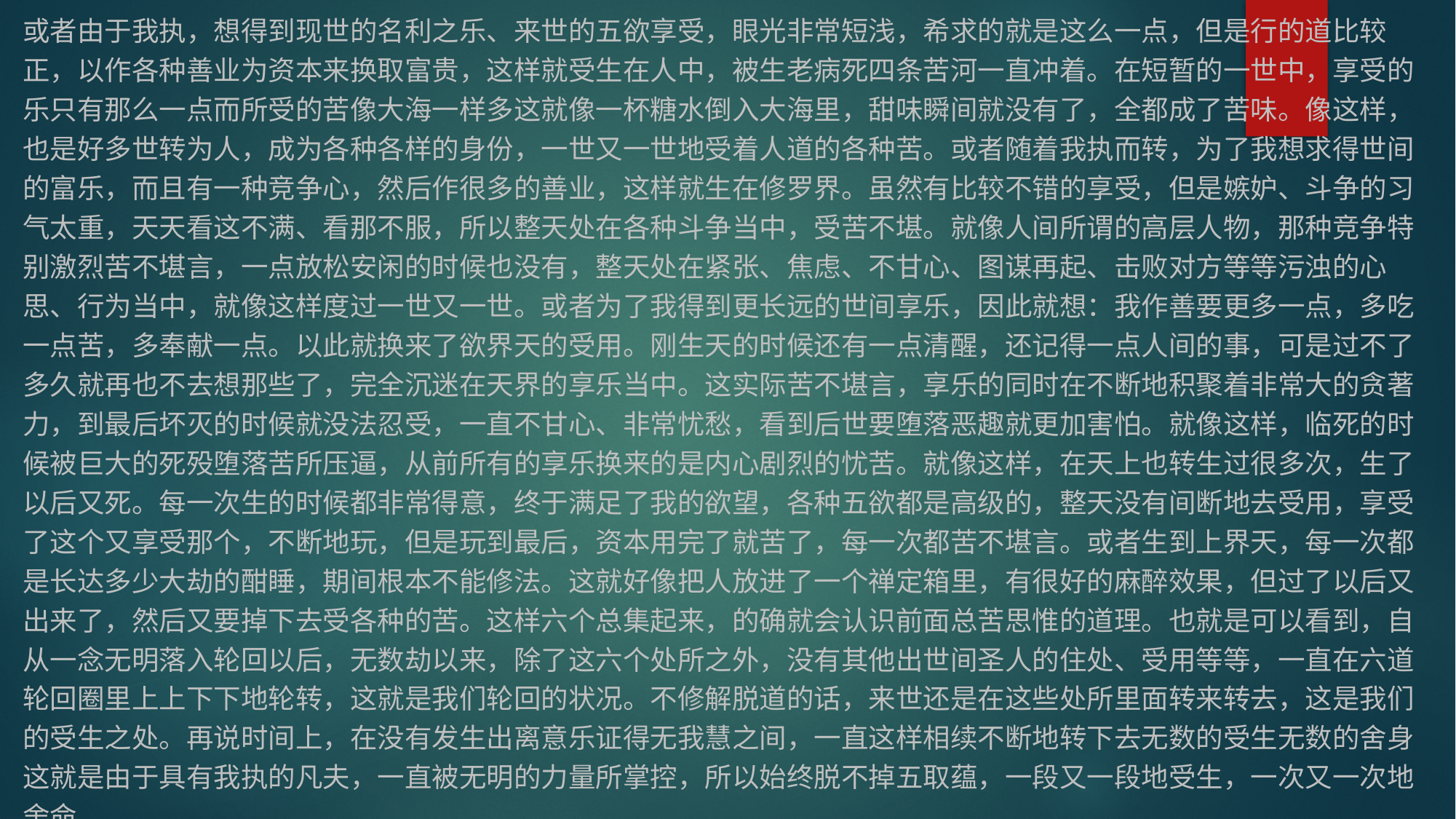

或者由于我执，想得到现世的名利之乐、来世的五欲享受，眼光非常短浅，希求的就是这么一点，但是行的道比较正，以作各种善业为资本来换取富贵，这样就受生在人中，被生老病死四条苦河一直冲着。在短暂的一世中，享受的乐只有那么一点而所受的苦像大海一样多这就像一杯糖水倒入大海里，甜味瞬间就没有了，全都成了苦味。像这样，也是好多世转为人，成为各种各样的身份，一世又一世地受着人道的各种苦。或者随着我执而转，为了我想求得世间的富乐，而且有一种竞争心，然后作很多的善业，这样就生在修罗界。虽然有比较不错的享受，但是嫉妒、斗争的习气太重，天天看这不满、看那不服，所以整天处在各种斗争当中，受苦不堪。就像人间所谓的高层人物，那种竞争特别激烈苦不堪言，一点放松安闲的时候也没有，整天处在紧张、焦虑、不甘心、图谋再起、击败对方等等污浊的心思、行为当中，就像这样度过一世又一世。或者为了我得到更长远的世间享乐，因此就想：我作善要更多一点，多吃一点苦，多奉献一点。以此就换来了欲界天的受用。刚生天的时候还有一点清醒，还记得一点人间的事，可是过不了多久就再也不去想那些了，完全沉迷在天界的享乐当中。这实际苦不堪言，享乐的同时在不断地积聚着非常大的贪著力，到最后坏灭的时候就没法忍受，一直不甘心、非常忧愁，看到后世要堕落恶趣就更加害怕。就像这样，临死的时候被巨大的死殁堕落苦所压逼，从前所有的享乐换来的是内心剧烈的忧苦。就像这样，在天上也转生过很多次，生了以后又死。每一次生的时候都非常得意，终于满足了我的欲望，各种五欲都是高级的，整天没有间断地去受用，享受了这个又享受那个，不断地玩，但是玩到最后，资本用完了就苦了，每一次都苦不堪言。或者生到上界天，每一次都是长达多少大劫的酣睡，期间根本不能修法。这就好像把人放进了一个禅定箱里，有很好的麻醉效果，但过了以后又出来了，然后又要掉下去受各种的苦。这样六个总集起来，的确就会认识前面总苦思惟的道理。也就是可以看到，自从一念无明落入轮回以后，无数劫以来，除了这六个处所之外，没有其他出世间圣人的住处、受用等等，一直在六道轮回圈里上上下下地轮转，这就是我们轮回的状况。不修解脱道的话，来世还是在这些处所里面转来转去，这是我们的受生之处。再说时间上，在没有发生出离意乐证得无我慧之间，一直这样相续不断地转下去无数的受生无数的舍身这就是由于具有我执的凡夫，一直被无明的力量所掌控，所以始终脱不掉五取蕴，一段又一段地受生，一次又一次地舍命。

像这样，综合起来就知道，在轮回中受的苦，比如在地狱里喝的烊铜水超过了四大海；在饿鬼里面饥渴、受煎熬、内心忧戚，那种血泪也是超过了四大洋；每一次因为争夺而丧失的头颅堆起来超过须弥山；做小虫子的躯体堆起来超过无数个地球。做人的时候喝过的母奶也超过了四大洋；在人间因为生离死别流下的泪水也超过了四大洋。或者做修罗的时候，在战争中被割掉的头、砍断的身肢，堆起来比须弥山还高；号角声一响起，马上就要排兵列队、披甲上阵，那种残酷的场面，一次次心里的紧张、恐惧，加起来超过无数个战争片。或者生在欲天的时候，无数次面临惨烈的死殁堕落苦，那种心里的忧苦、畏惧，发生的巨大的恐惧症、惊吓症，有没法想像那么多。或者生到上界天，经过漫长的酣睡以后，某个恶业一现行，一下子就掉下去了，因此，多少次在梵天享受离欲之乐过后，又重新成为无间地狱的薪柴，或者成了海洋里的鱼、森林里的豹子、驴脖子上的虫等等；多少次失去天界的福德、威势，沦落为人间最低级的仆人等等，这种堕落的苦也经历过无数次。这样就会明白，过去在轮回里受的苦实在太多了。